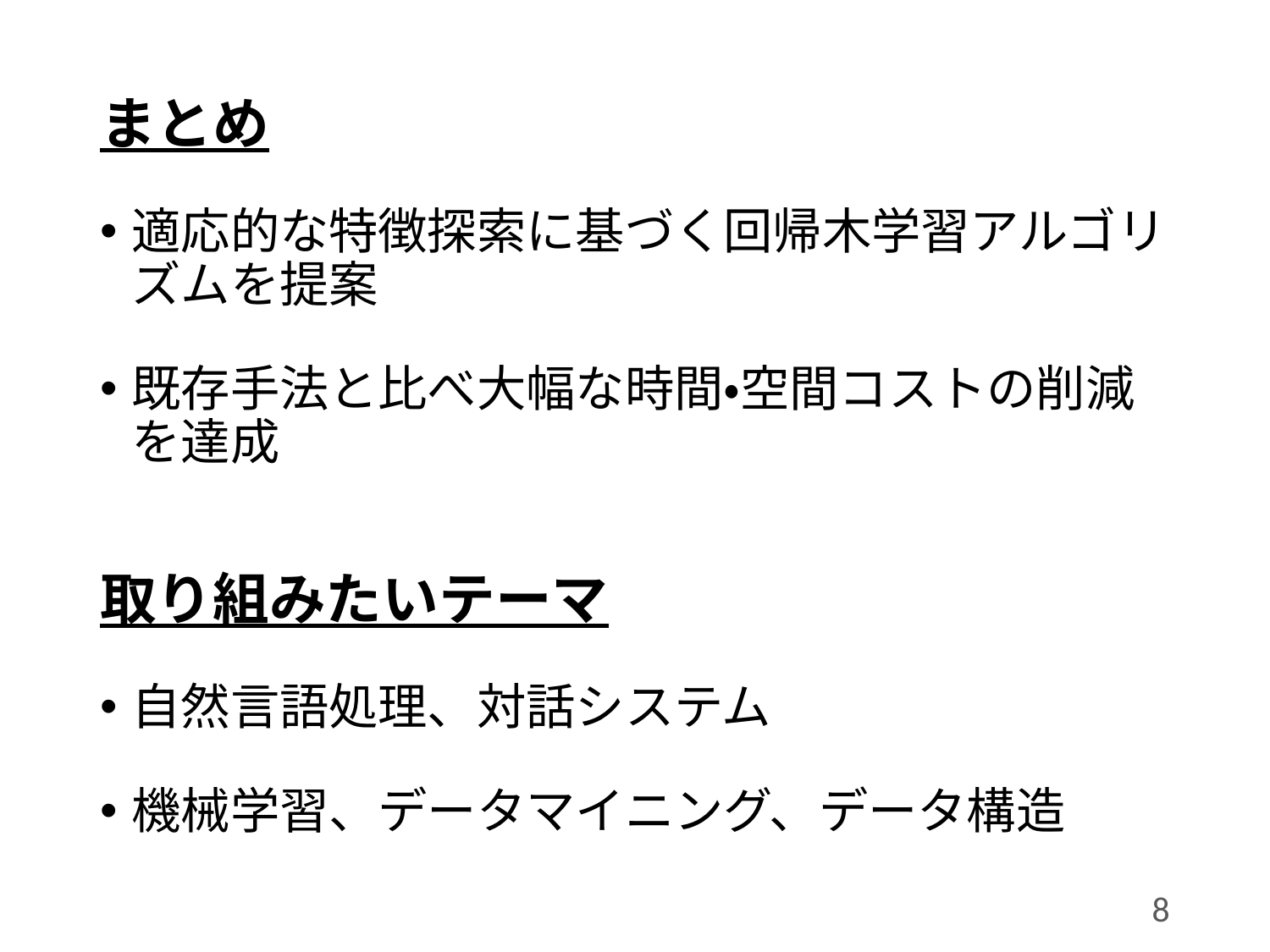

# まとめ
適応的な特徴探索に基づく回帰木学習アルゴリズムを提案

既存手法と比べ大幅な時間・空間コストの削減を達成
取り組みたいテーマ
自然言語処理、対話システム

機械学習、データマイニング、データ構造

8